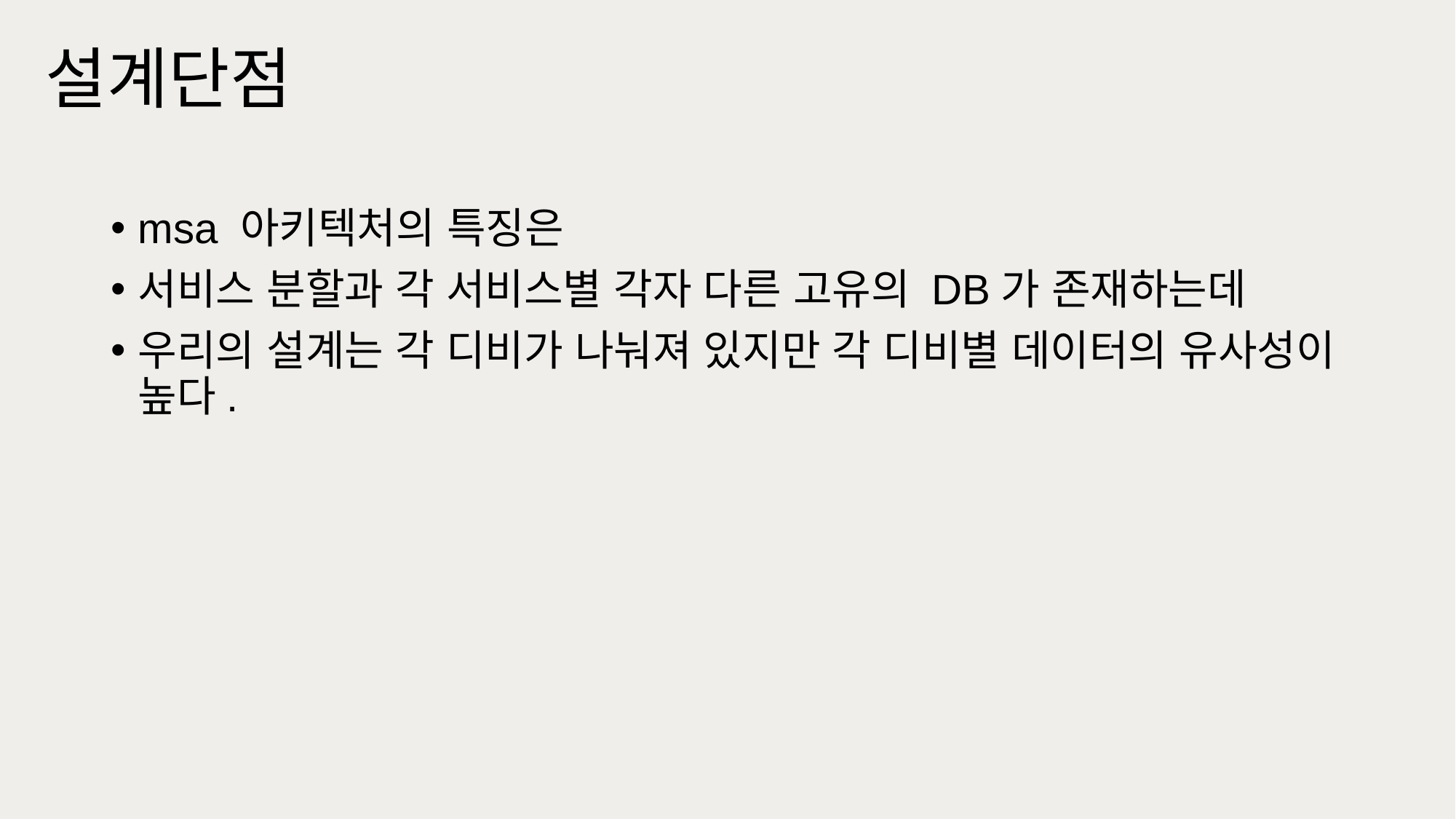

# 설계단점

msa 아키텍처의 특징은
서비스 분할과 각 서비스별 각자 다른 고유의 DB가 존재하는데
우리의 설계는 각 디비가 나눠져 있지만 각 디비별 데이터의 유사성이 높다.